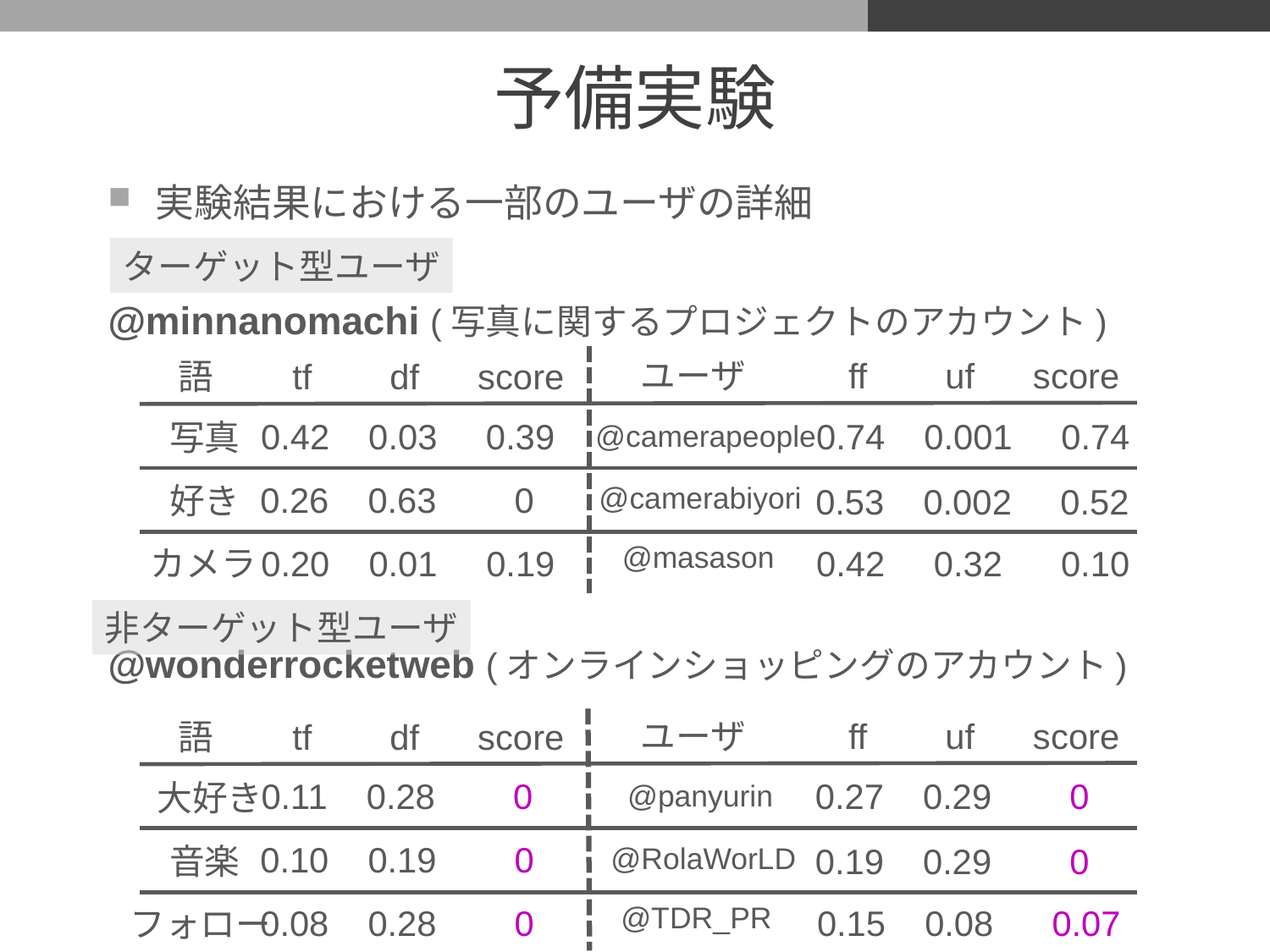

# 予備実験
実験結果における一部のユーザの詳細

@minnanomachi (写真に関するプロジェクトのアカウント)

@wonderrocketweb (オンラインショッピングのアカウント)

ターゲット型ユーザ
ユーザ            ff        uf      score
語         tf        df      score
0.42    0.03     0.39
0.74    0.001     0.74
写真
@camerapeople
0.26    0.63        0
好き
@camerabiyori
0.53    0.002     0.52
@masason
0.20    0.01     0.19
0.42     0.32      0.10
カメラ
非ターゲット型ユーザ
ユーザ            ff        uf      score
語         tf        df      score
0.11    0.28        0
0.27    0.29        0
大好き
@panyurin
0.10    0.19        0
音楽
@RolaWorLD
0.19    0.29        0
@TDR_PR
0.08    0.28        0
0.15    0.08      0.07
フォロー